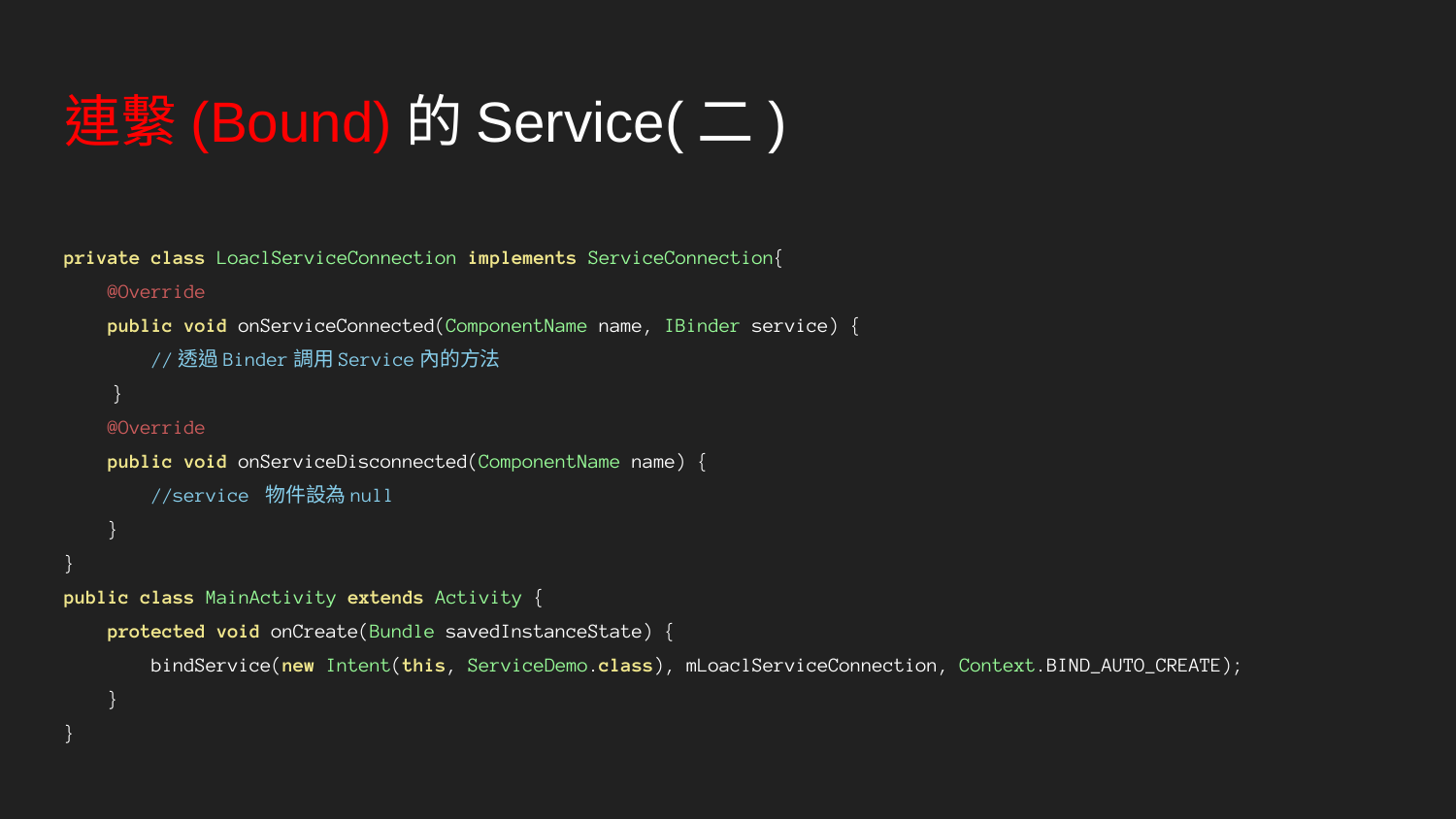

# 連繫(Bound)的Service(二)
private class LoaclServiceConnection implements ServiceConnection{
    @Override
    public void onServiceConnected(ComponentName name, IBinder service) {
        //透過Binder調用Service內的方法
    }
    @Override
    public void onServiceDisconnected(ComponentName name) {
        //service 物件設為null
    }
}
public class MainActivity extends Activity {
    protected void onCreate(Bundle savedInstanceState) {
        bindService(new Intent(this, ServiceDemo.class), mLoaclServiceConnection, Context.BIND_AUTO_CREATE);
    }
}